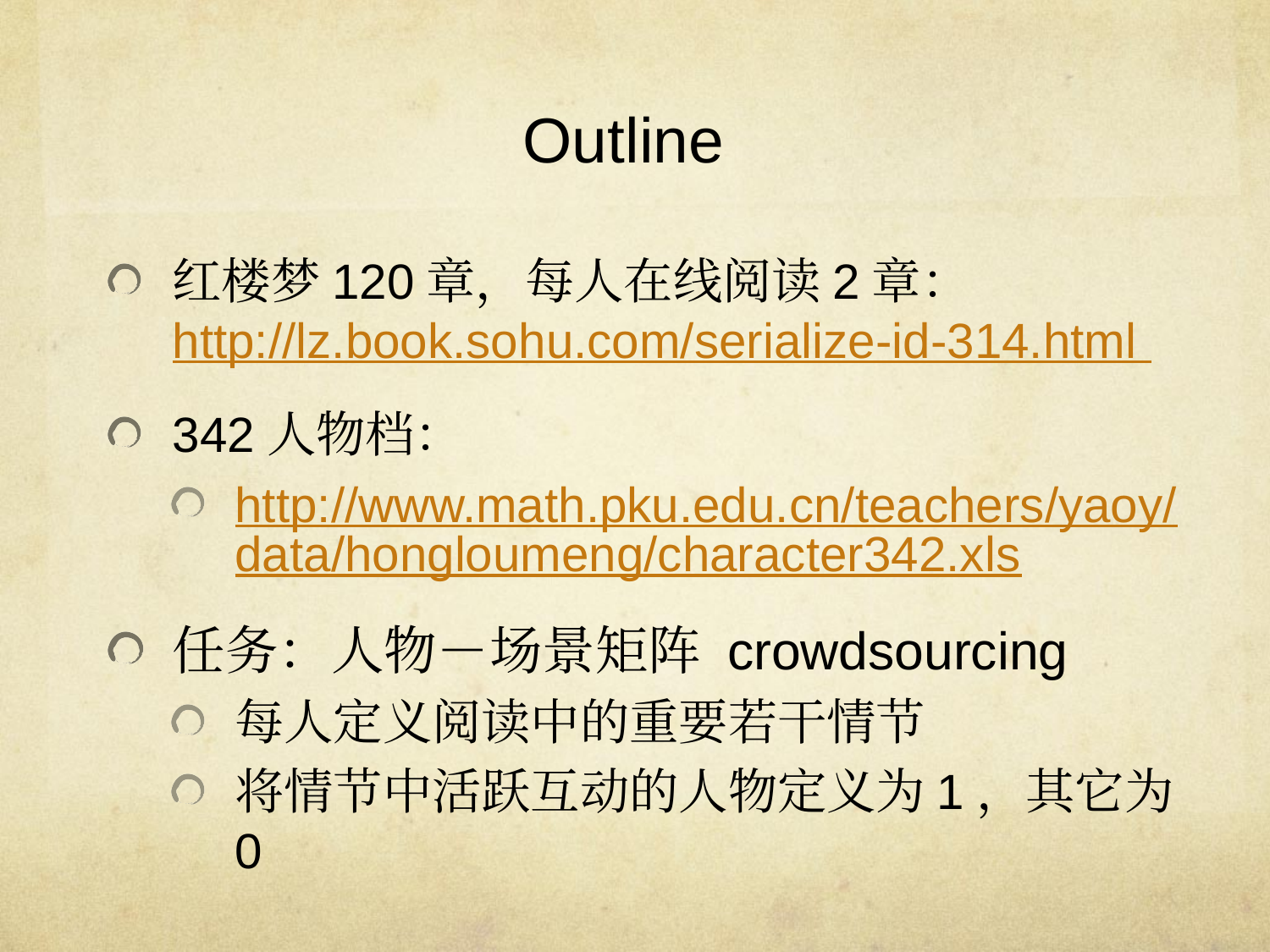

# Outline
红楼梦120章，每人在线阅读2章：http://lz.book.sohu.com/serialize-id-314.html
342人物档：
http://www.math.pku.edu.cn/teachers/yaoy/data/hongloumeng/character342.xls
任务：人物－场景矩阵 crowdsourcing
每人定义阅读中的重要若干情节
将情节中活跃互动的人物定义为1，其它为0